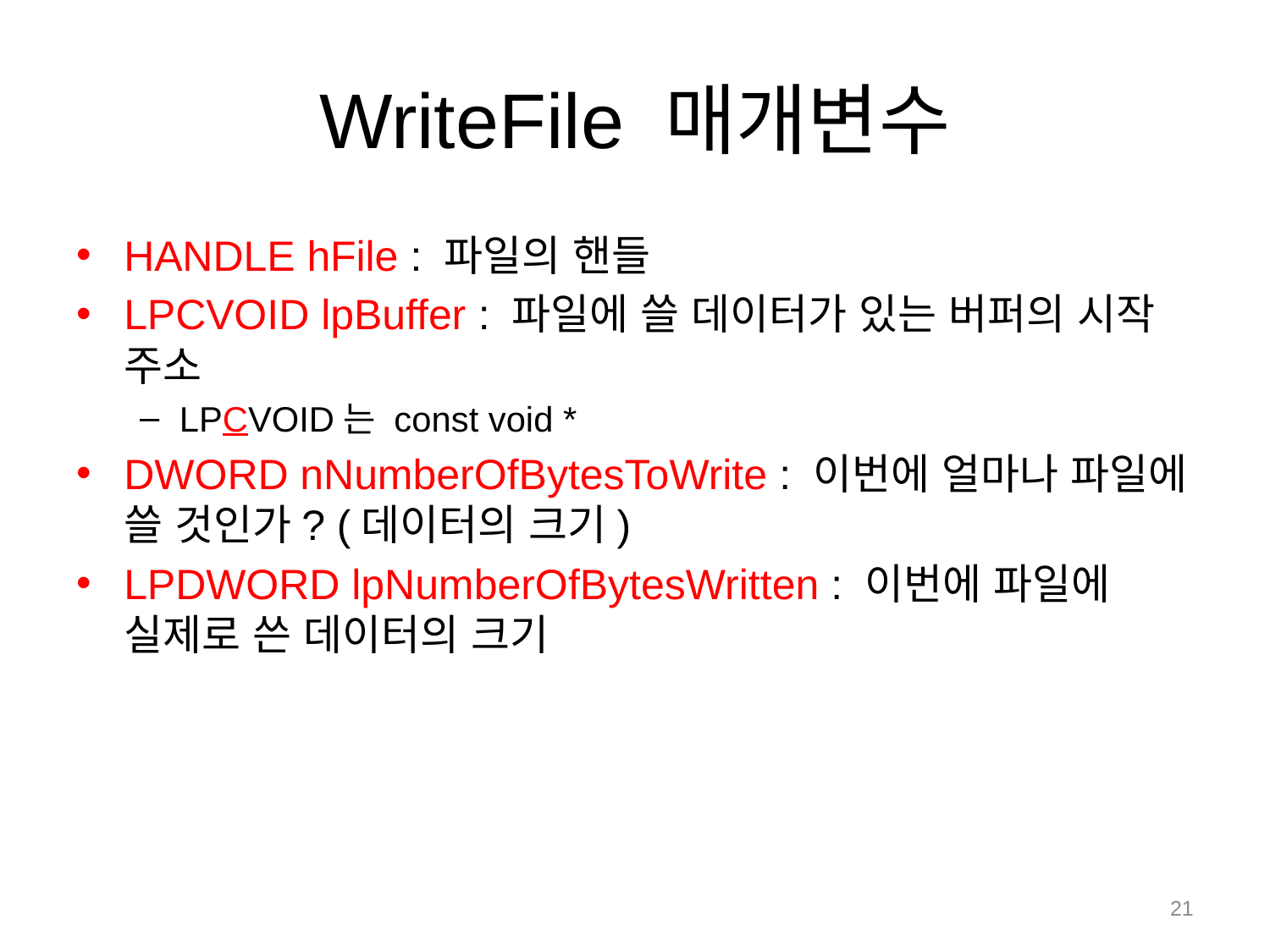

# WriteFile 매개변수
HANDLE hFile : 파일의 핸들
LPCVOID lpBuffer : 파일에 쓸 데이터가 있는 버퍼의 시작 주소
LPCVOID는 const void *
DWORD nNumberOfBytesToWrite : 이번에 얼마나 파일에 쓸 것인가? (데이터의 크기)
LPDWORD lpNumberOfBytesWritten : 이번에 파일에 실제로 쓴 데이터의 크기
21